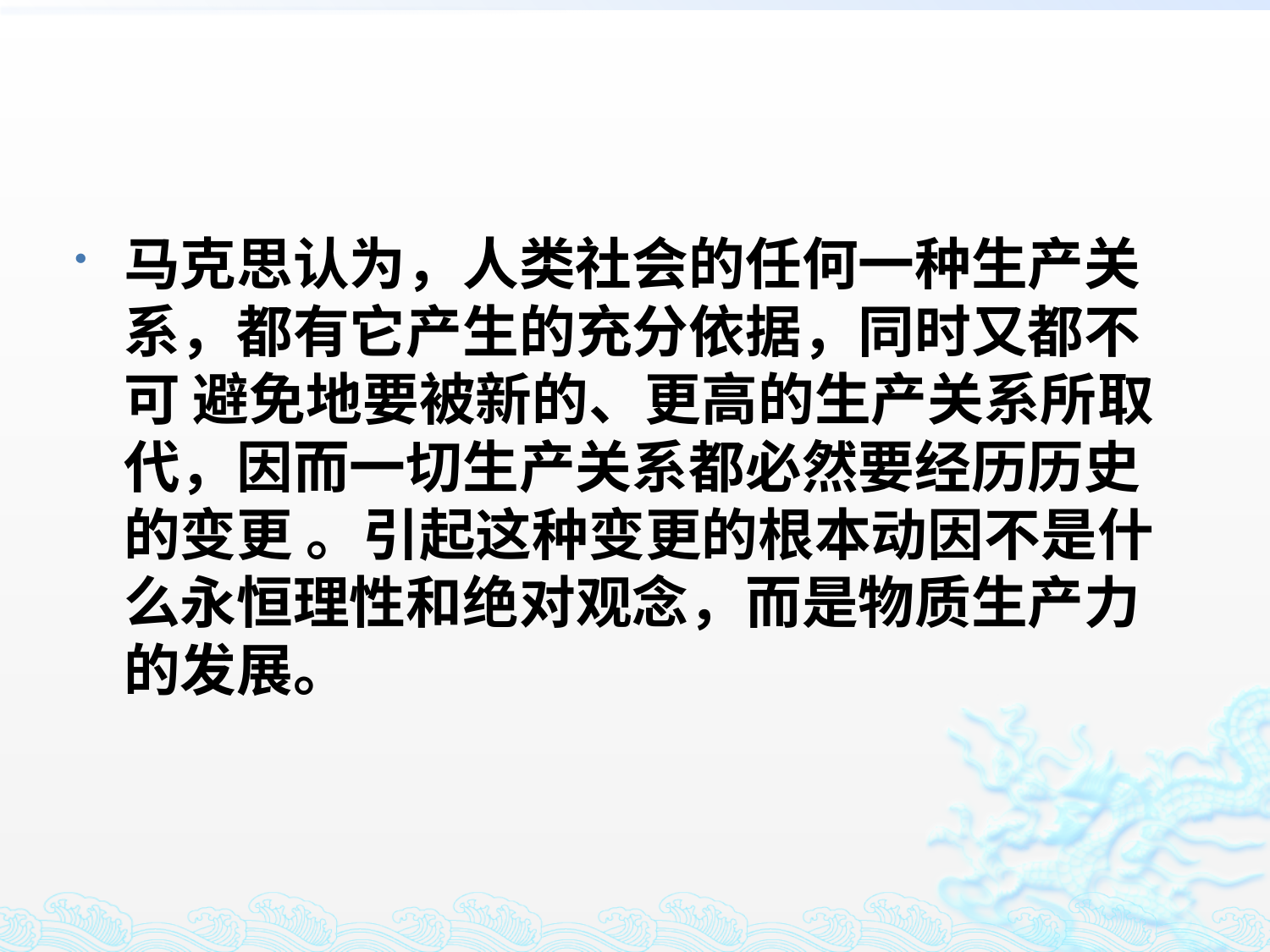

马克思认为，人类社会的任何一种生产关系，都有它产生的充分依据，同时又都不可 避免地要被新的、更高的生产关系所取代，因而一切生产关系都必然要经历历史的变更 。引起这种变更的根本动因不是什么永恒理性和绝对观念，而是物质生产力的发展。